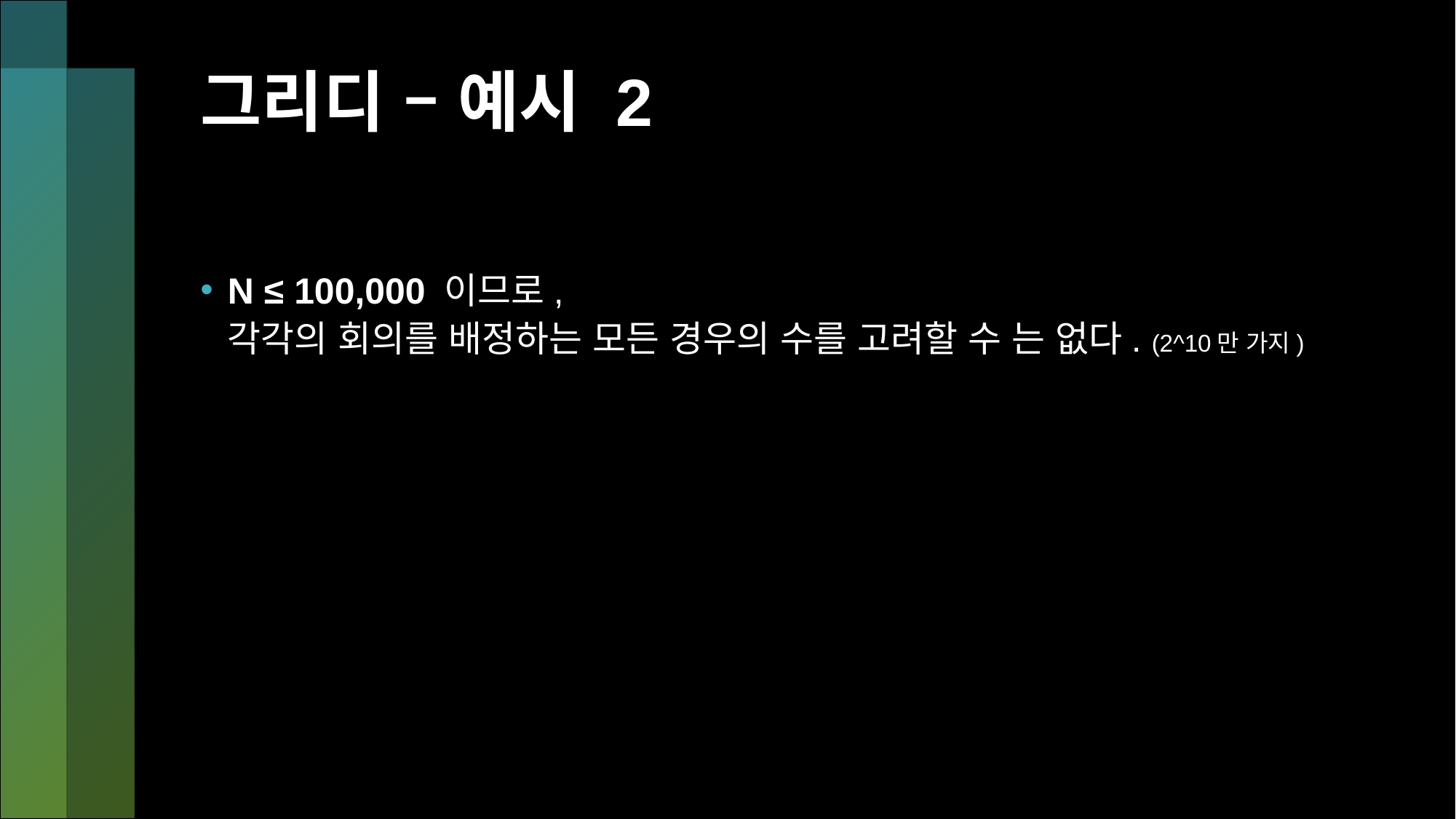

# 그리디 – 예시 2
N ≤ 100,000 이므로,
각각의 회의를 배정하는 모든 경우의 수를 고려할 수 는 없다. (2^10만 가지)